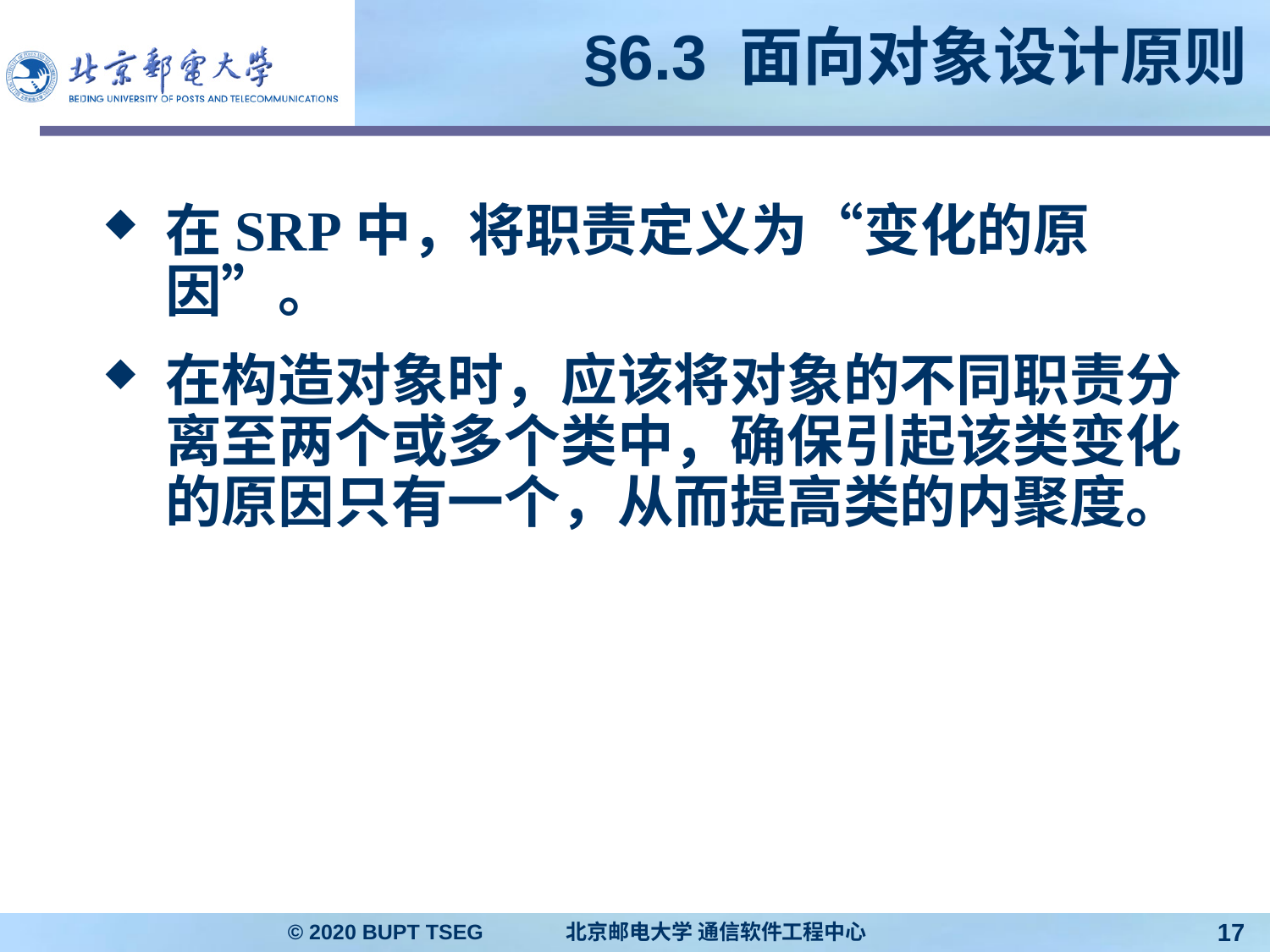

# §6.3 面向对象设计原则
在SRP中，将职责定义为“变化的原因”。
在构造对象时，应该将对象的不同职责分离至两个或多个类中，确保引起该类变化的原因只有一个，从而提高类的内聚度。

© 2020 BUPT TSEG             北京邮电大学 通信软件工程中心